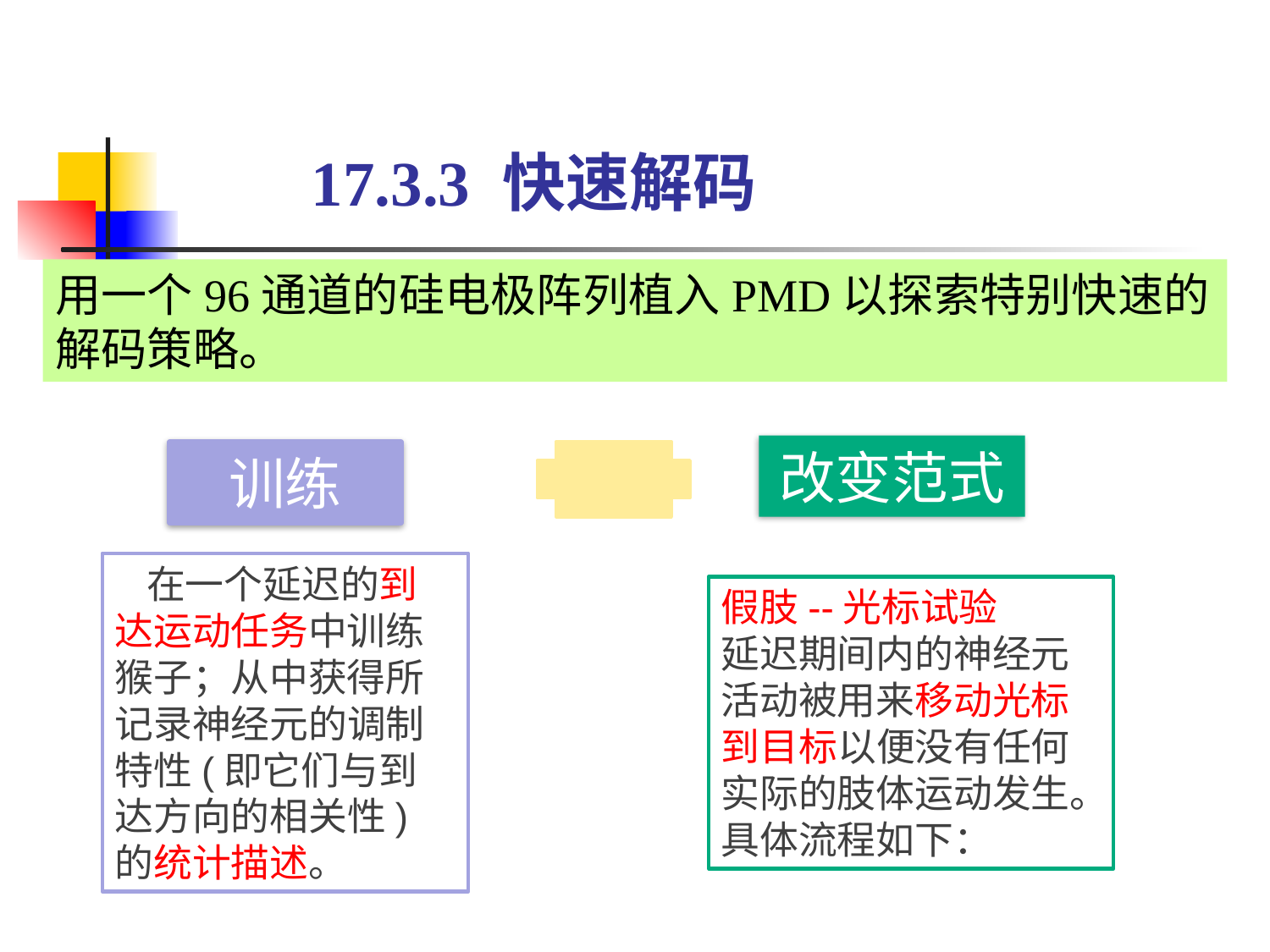

17.3.3 快速解码
用一个96通道的硅电极阵列植入PMD以探索特别快速的解码策略。
改变范式
训练
   在一个延迟的到达运动任务中训练猴子；从中获得所记录神经元的调制特性(即它们与到达方向的相关性) 的统计描述。

假肢--光标试验
延迟期间内的神经元活动被用来移动光标到目标以便没有任何实际的肢体运动发生。具体流程如下：